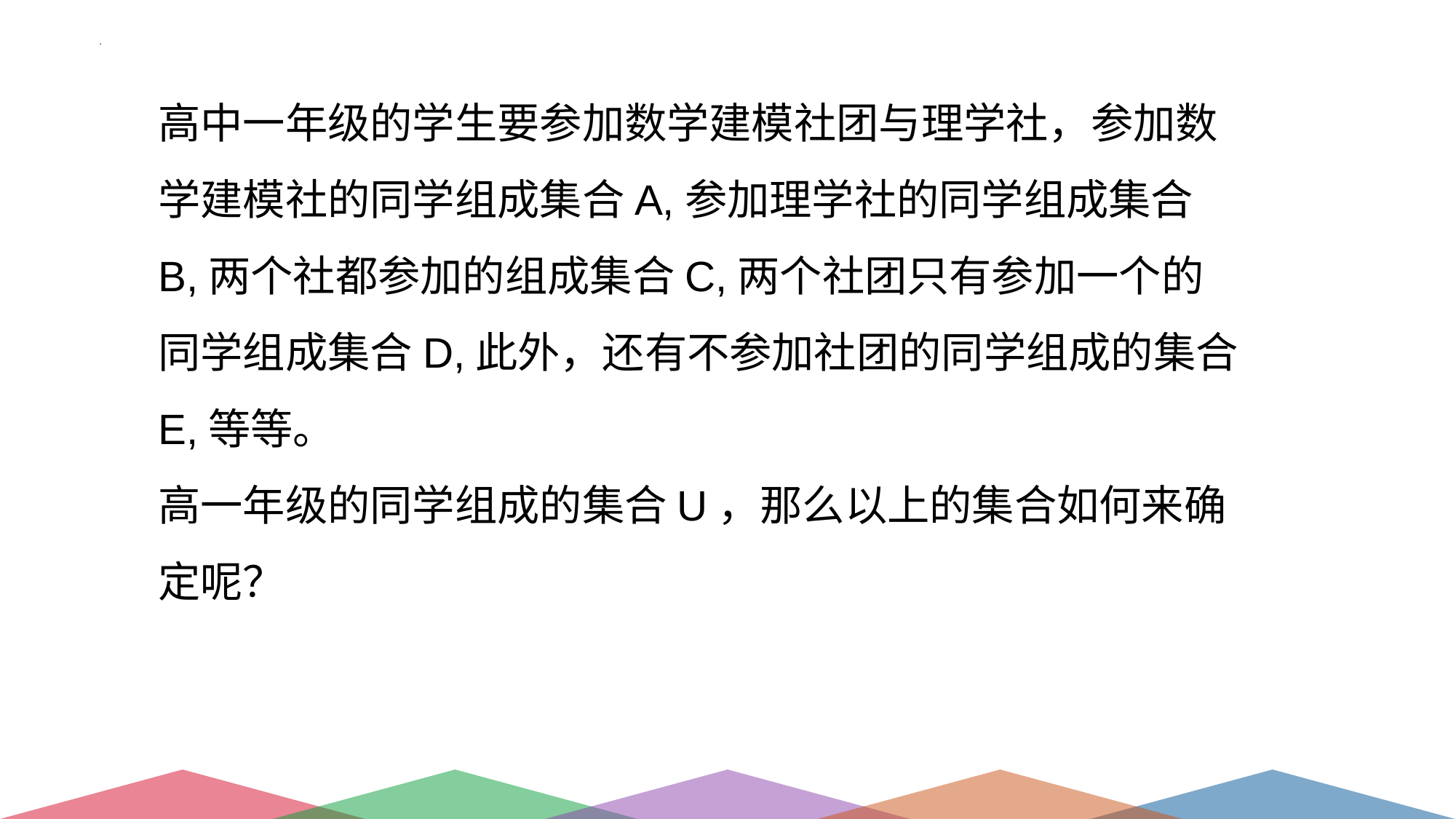

高中一年级的学生要参加数学建模社团与理学社，参加数学建模社的同学组成集合A,参加理学社的同学组成集合B,两个社都参加的组成集合C,两个社团只有参加一个的同学组成集合D,此外，还有不参加社团的同学组成的集合E,等等。
高一年级的同学组成的集合U，那么以上的集合如何来确定呢？